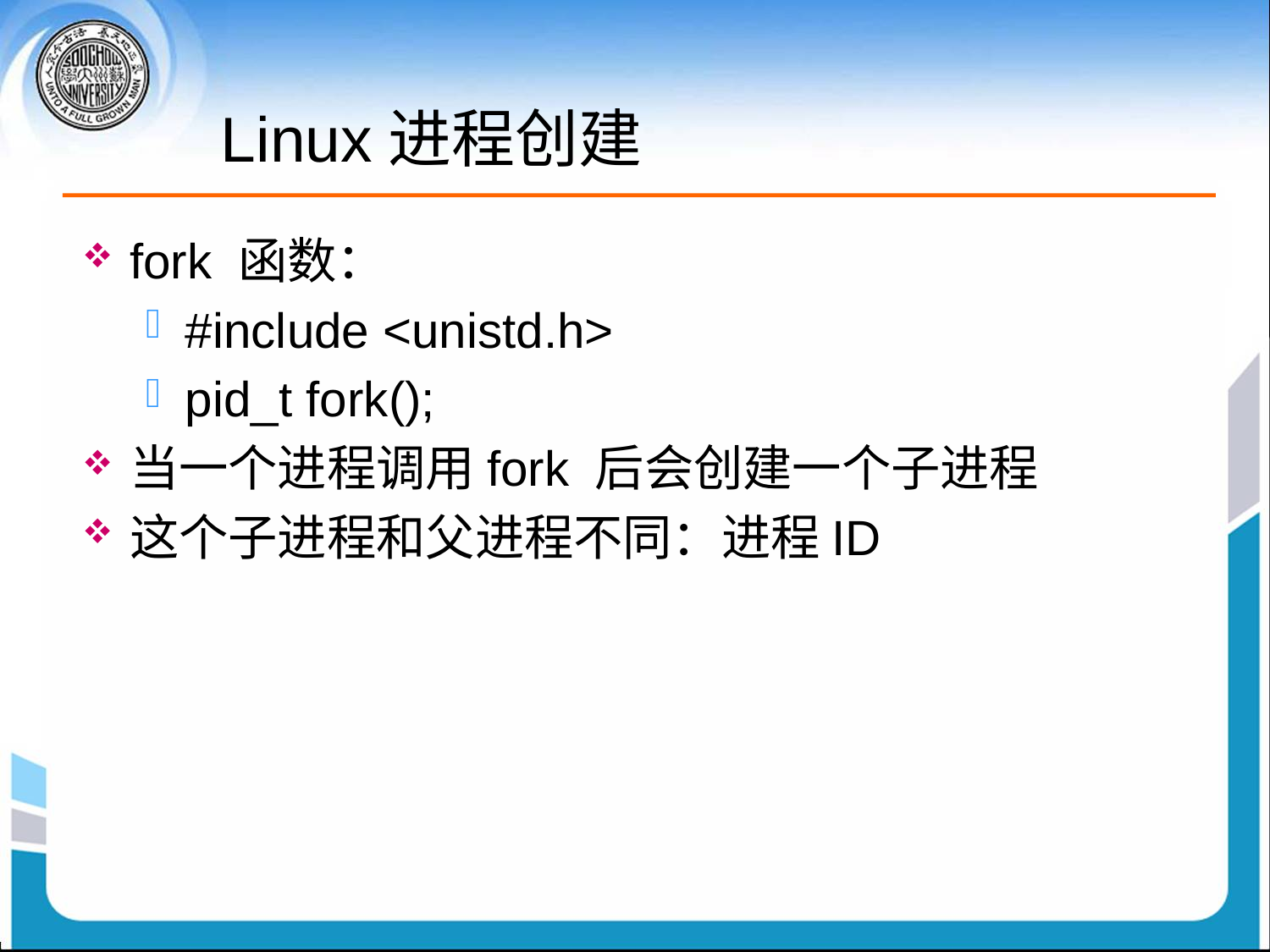

# Linux进程创建
fork 函数：
#include <unistd.h>
pid_t fork();
当一个进程调用fork 后会创建一个子进程
这个子进程和父进程不同：进程ID